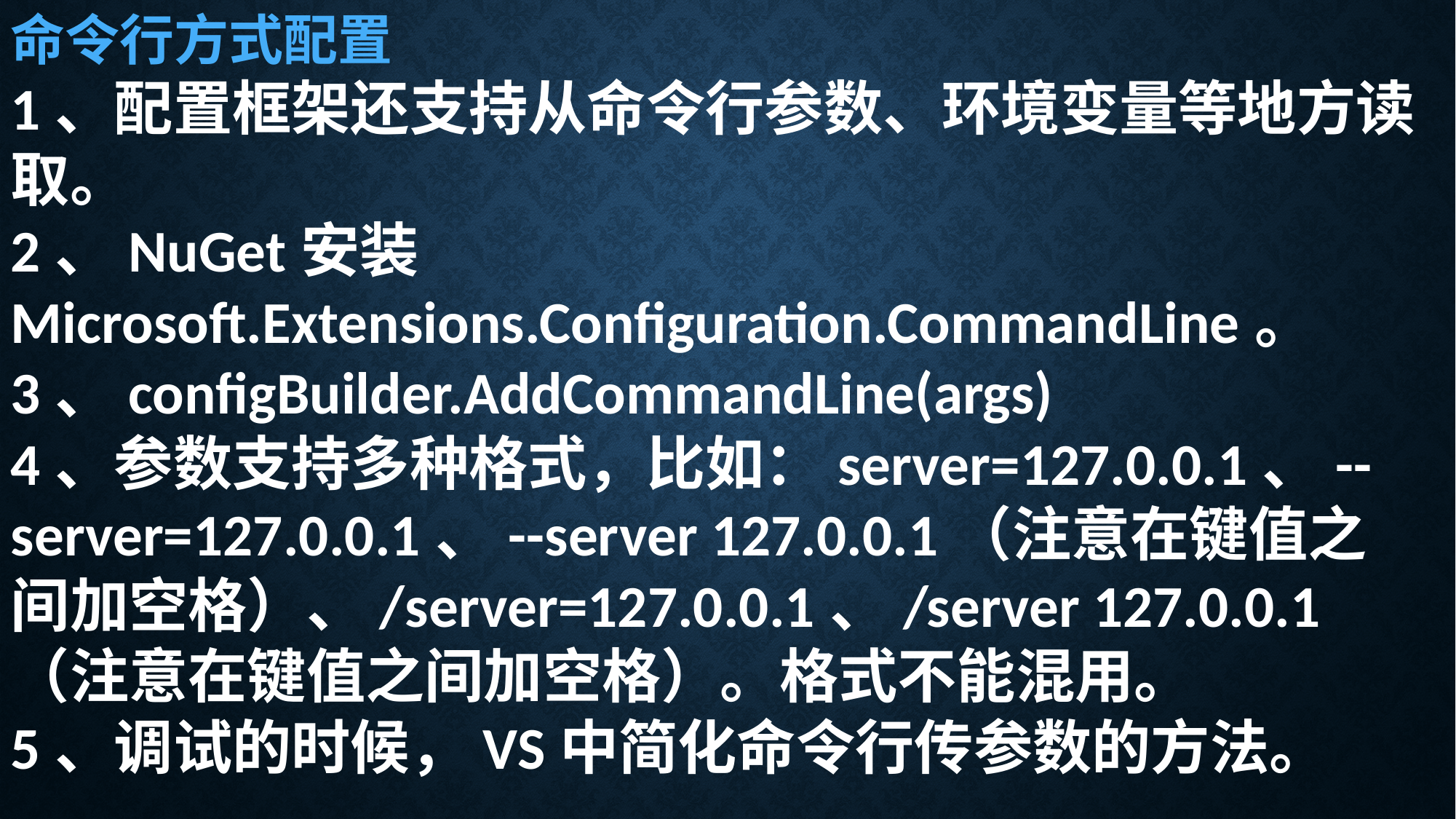

命令行方式配置
1、配置框架还支持从命令行参数、环境变量等地方读取。
2、NuGet安装Microsoft.Extensions.Configuration.CommandLine。
3、configBuilder.AddCommandLine(args)
4、参数支持多种格式，比如：server=127.0.0.1、--server=127.0.0.1、--server 127.0.0.1（注意在键值之间加空格）、/server=127.0.0.1、/server 127.0.0.1（注意在键值之间加空格）。格式不能混用。
5、调试的时候，VS中简化命令行传参数的方法。